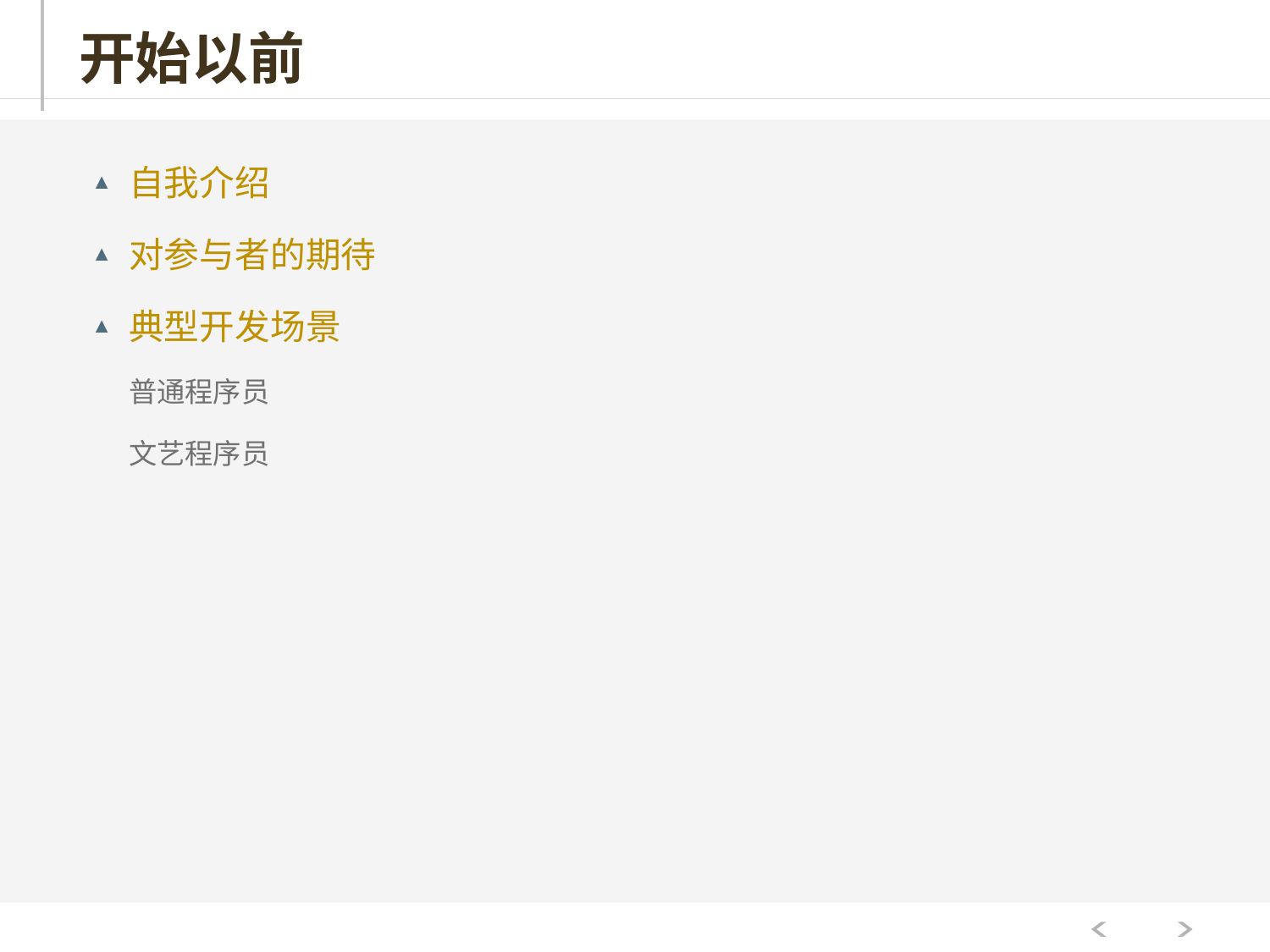

# 开始以前
自我介绍
对参与者的期待
典型开发场景
普通程序员
文艺程序员